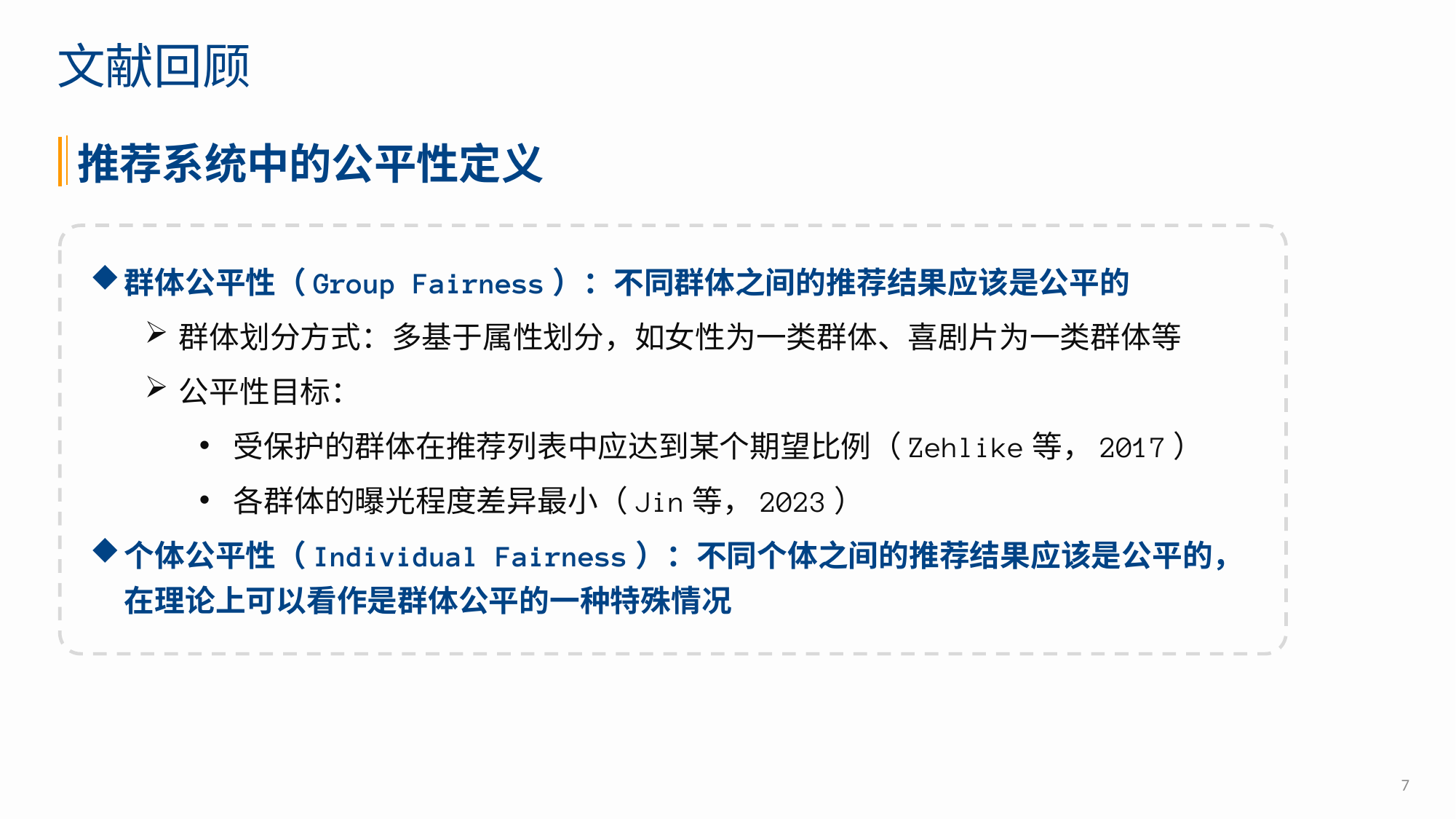

文献回顾
推荐系统中的公平性定义

群体公平性（Group Fairness）：不同群体之间的推荐结果应该是公平的
群体划分方式：多基于属性划分，如女性为一类群体、喜剧片为一类群体等
公平性目标：
受保护的群体在推荐列表中应达到某个期望比例（Zehlike等，2017）
各群体的曝光程度差异最小（Jin等，2023）
个体公平性（Individual Fairness）：不同个体之间的推荐结果应该是公平的，在理论上可以看作是群体公平的一种特殊情况
7